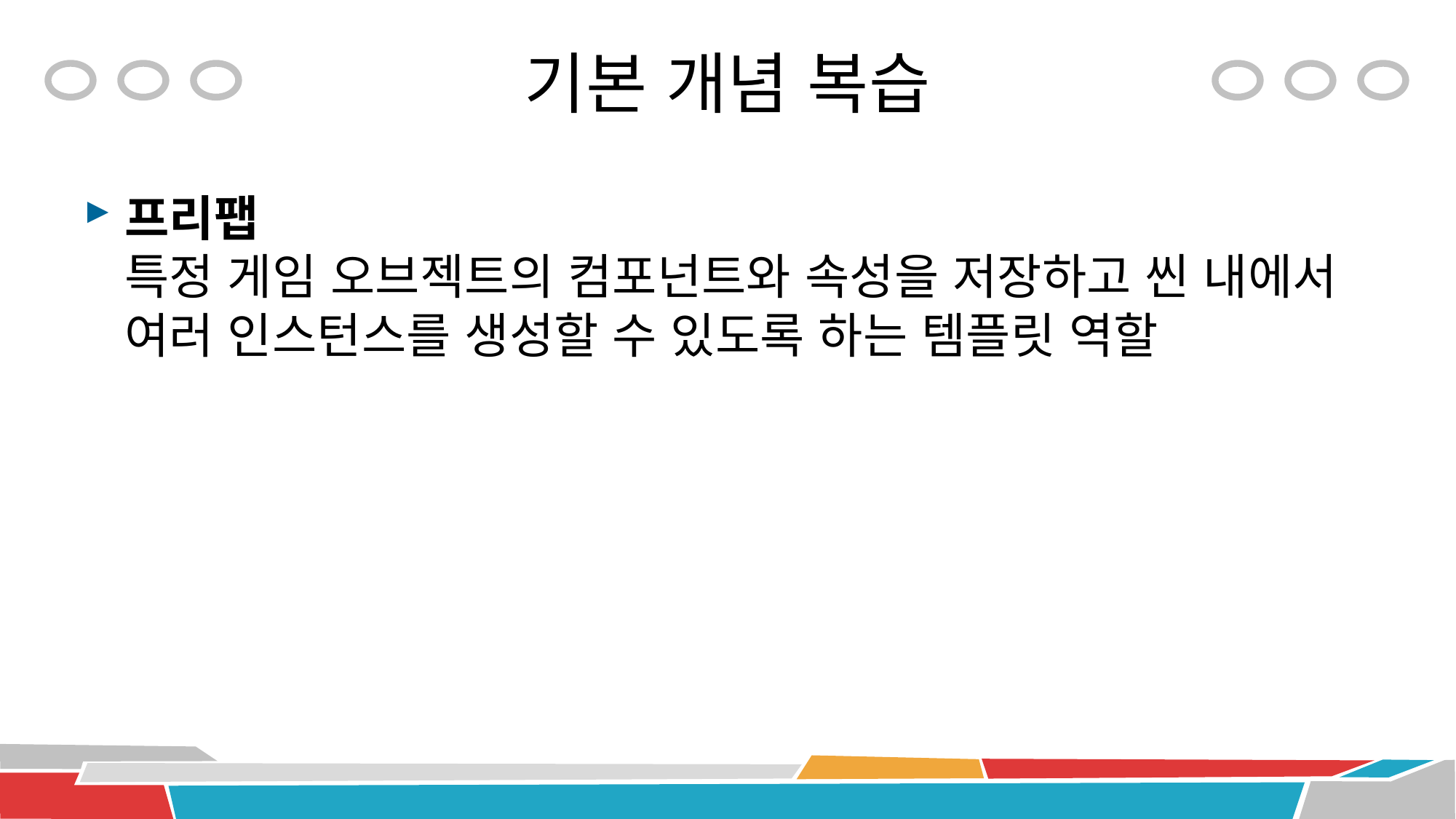

# 기본 개념 복습
프리팹
특정 게임 오브젝트의 컴포넌트와 속성을 저장하고 씬 내에서 여러 인스턴스를 생성할 수 있도록 하는 템플릿 역할